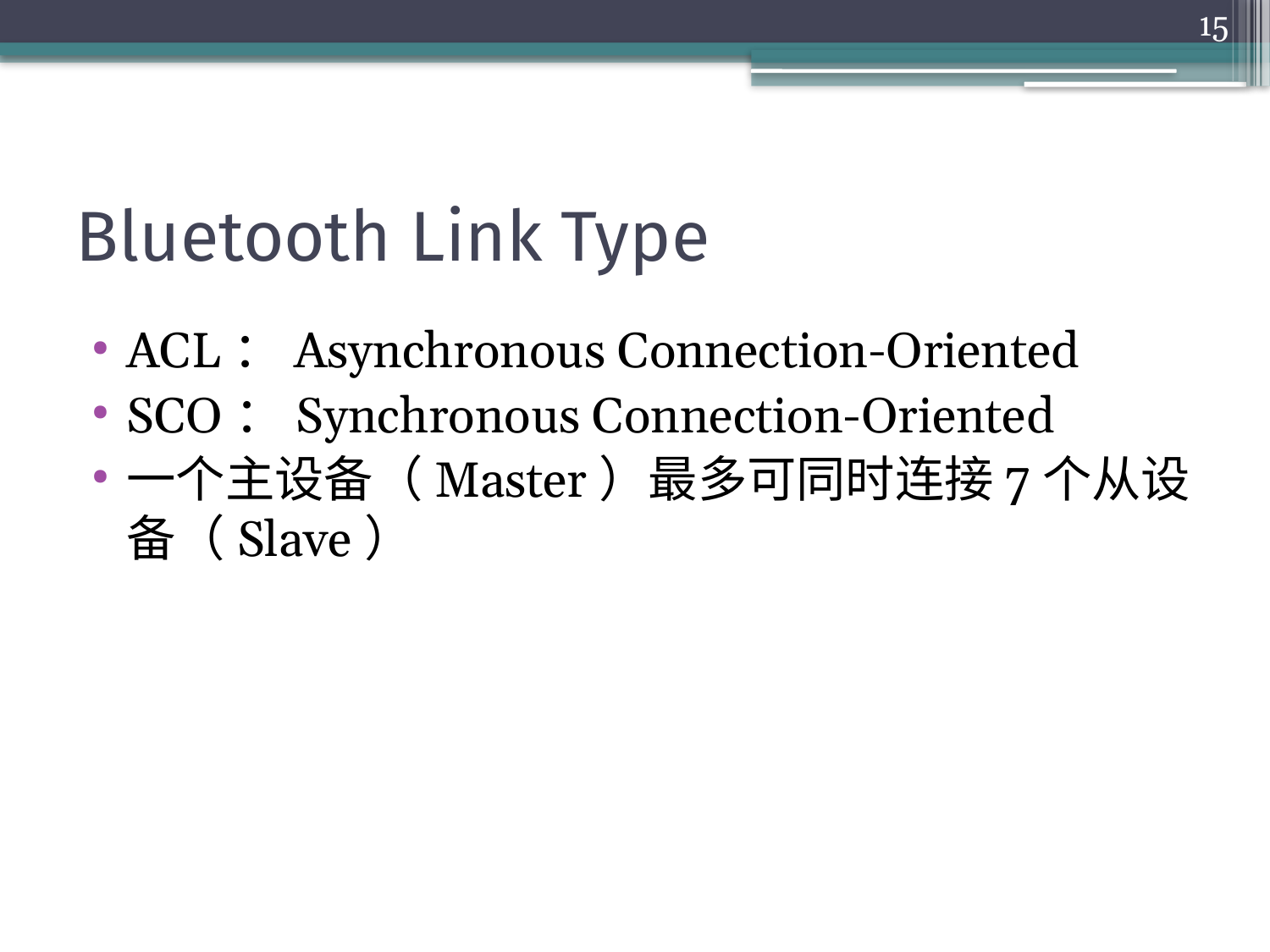

15
# Bluetooth Link Type
ACL：Asynchronous Connection-Oriented
SCO：Synchronous Connection-Oriented
一个主设备（Master）最多可同时连接7个从设备（Slave）